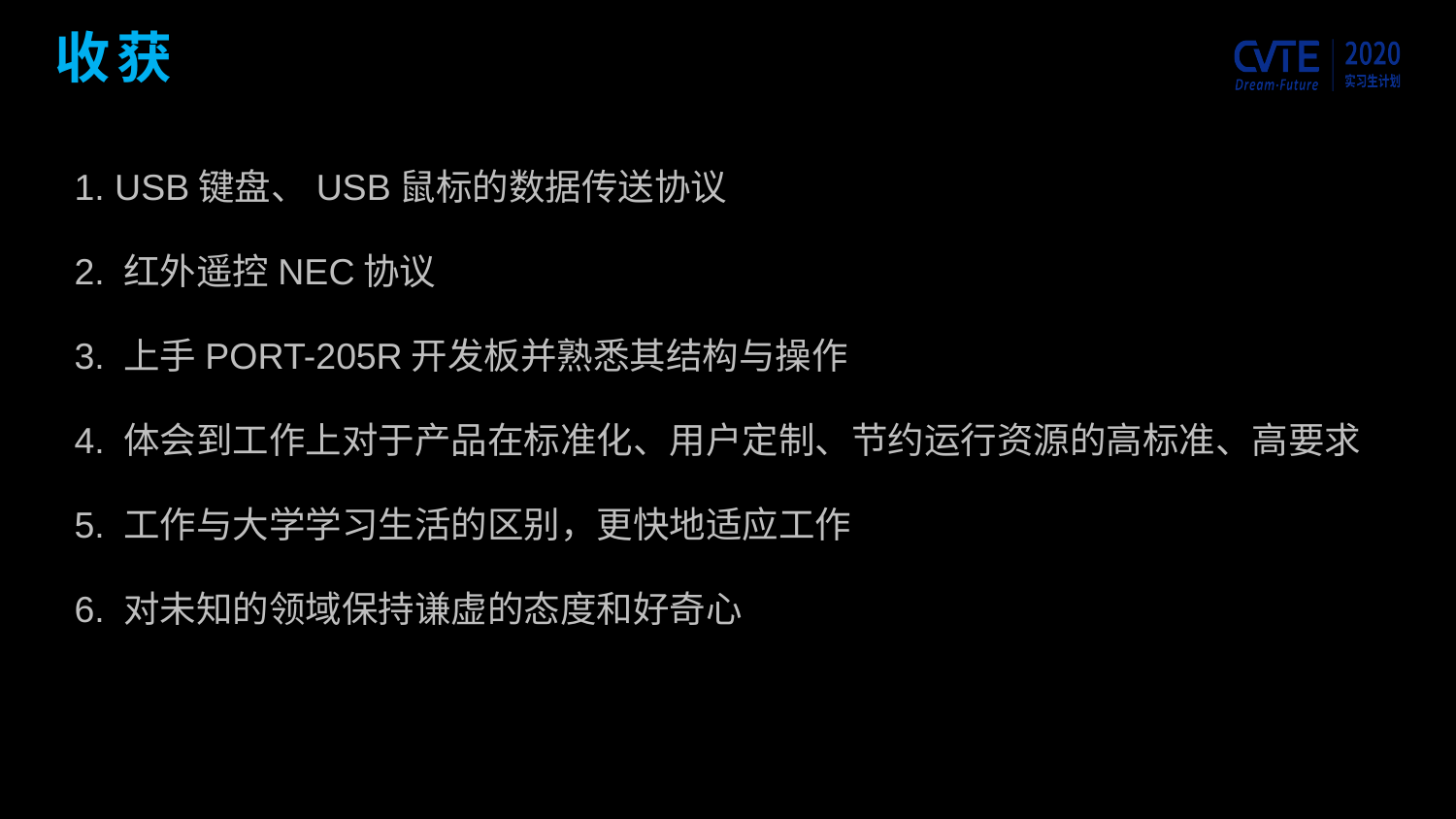

# 收获
1. USB键盘、USB鼠标的数据传送协议
2. 红外遥控NEC协议
3. 上手PORT-205R开发板并熟悉其结构与操作
4. 体会到工作上对于产品在标准化、用户定制、节约运行资源的高标准、高要求
5. 工作与大学学习生活的区别，更快地适应工作
6. 对未知的领域保持谦虚的态度和好奇心